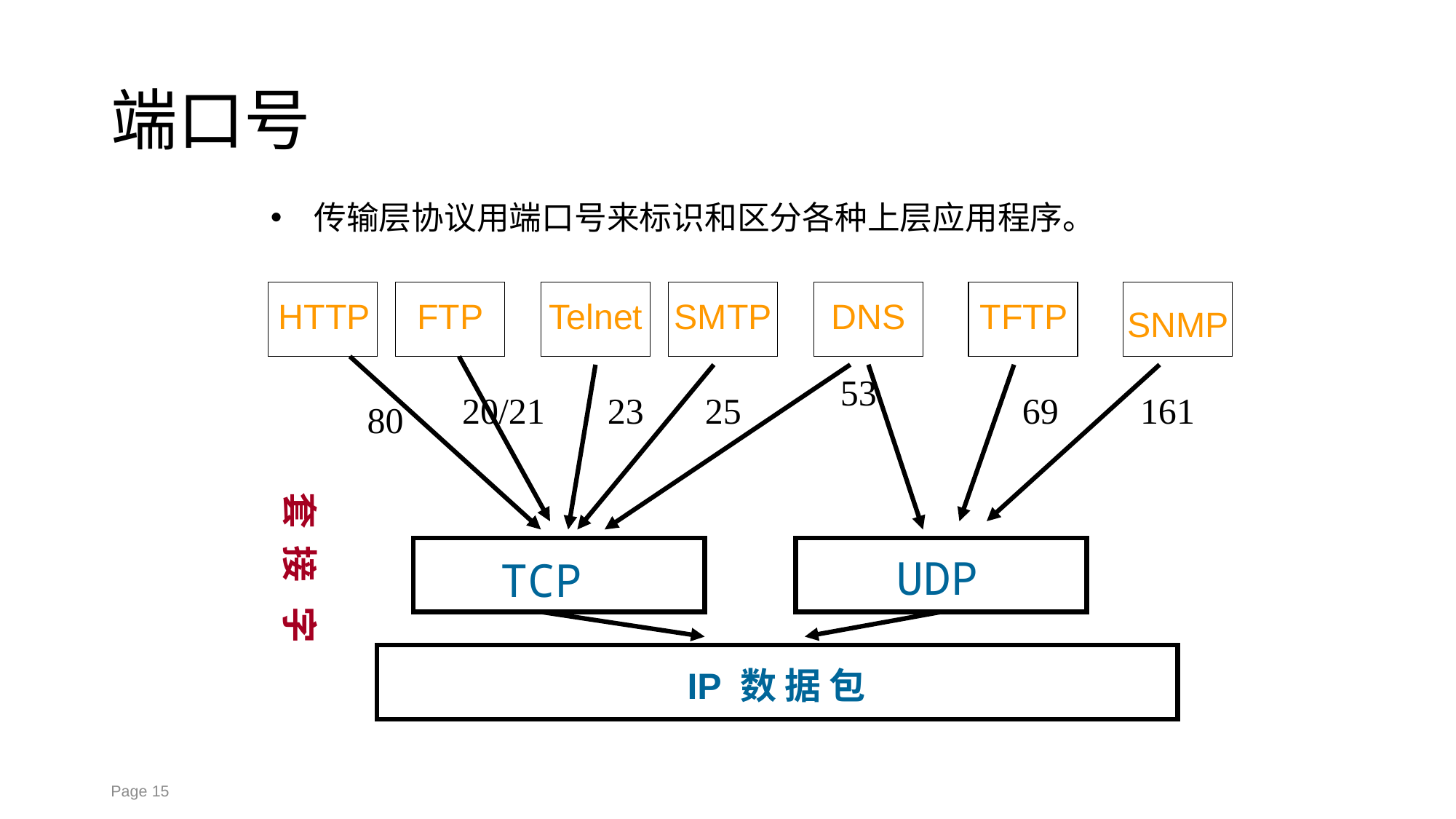

# 端口号
 传输层协议用端口号来标识和区分各种上层应用程序。

HTTP
FTP
Telnet
SMTP
DNS
TFTP
SNMP

套  接   字

UDP
TCP

IP 数 据 包
53
20/21
23
25
69
161
80

Page 15